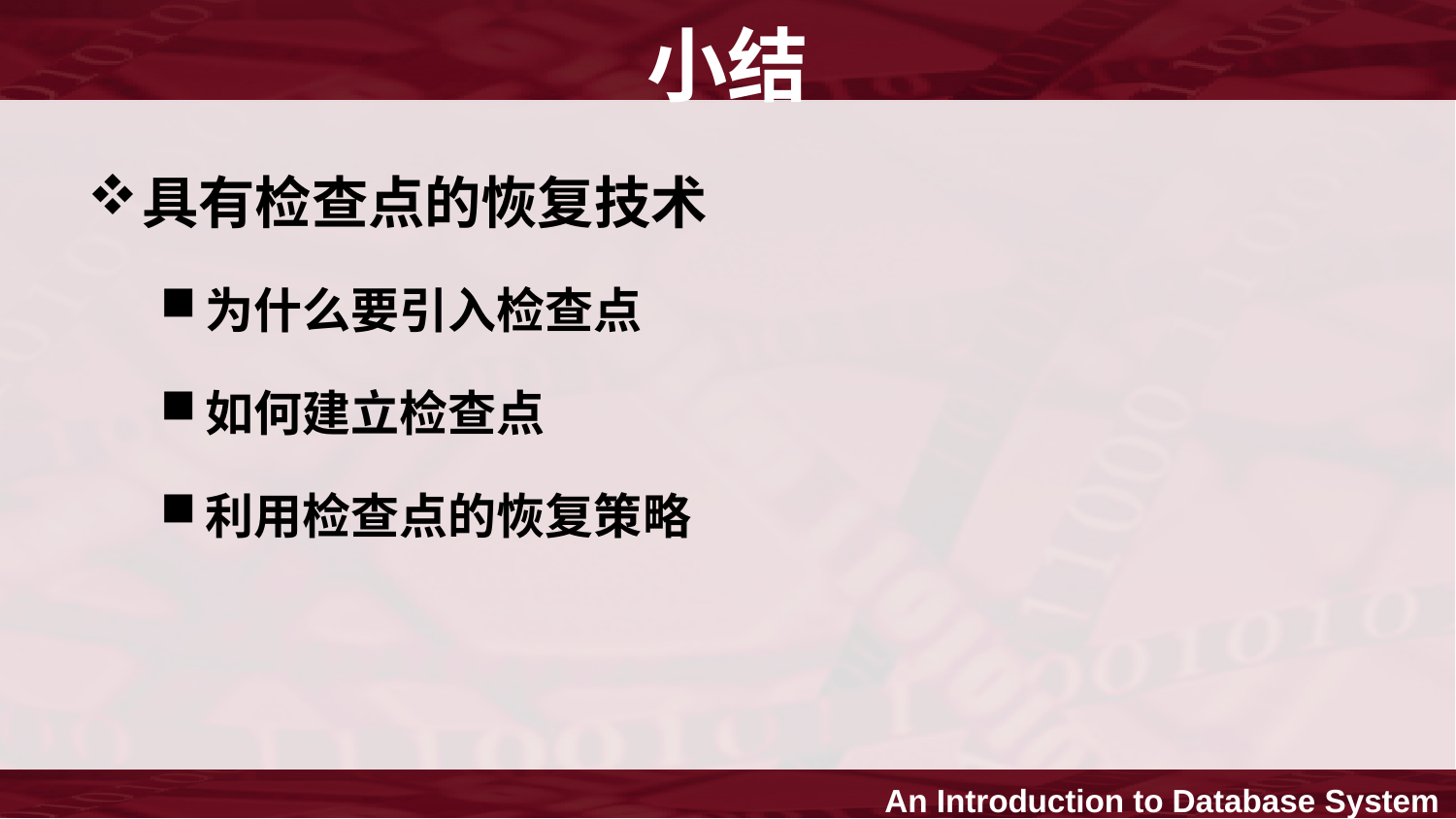

# 小结
具有检查点的恢复技术
为什么要引入检查点
如何建立检查点
利用检查点的恢复策略